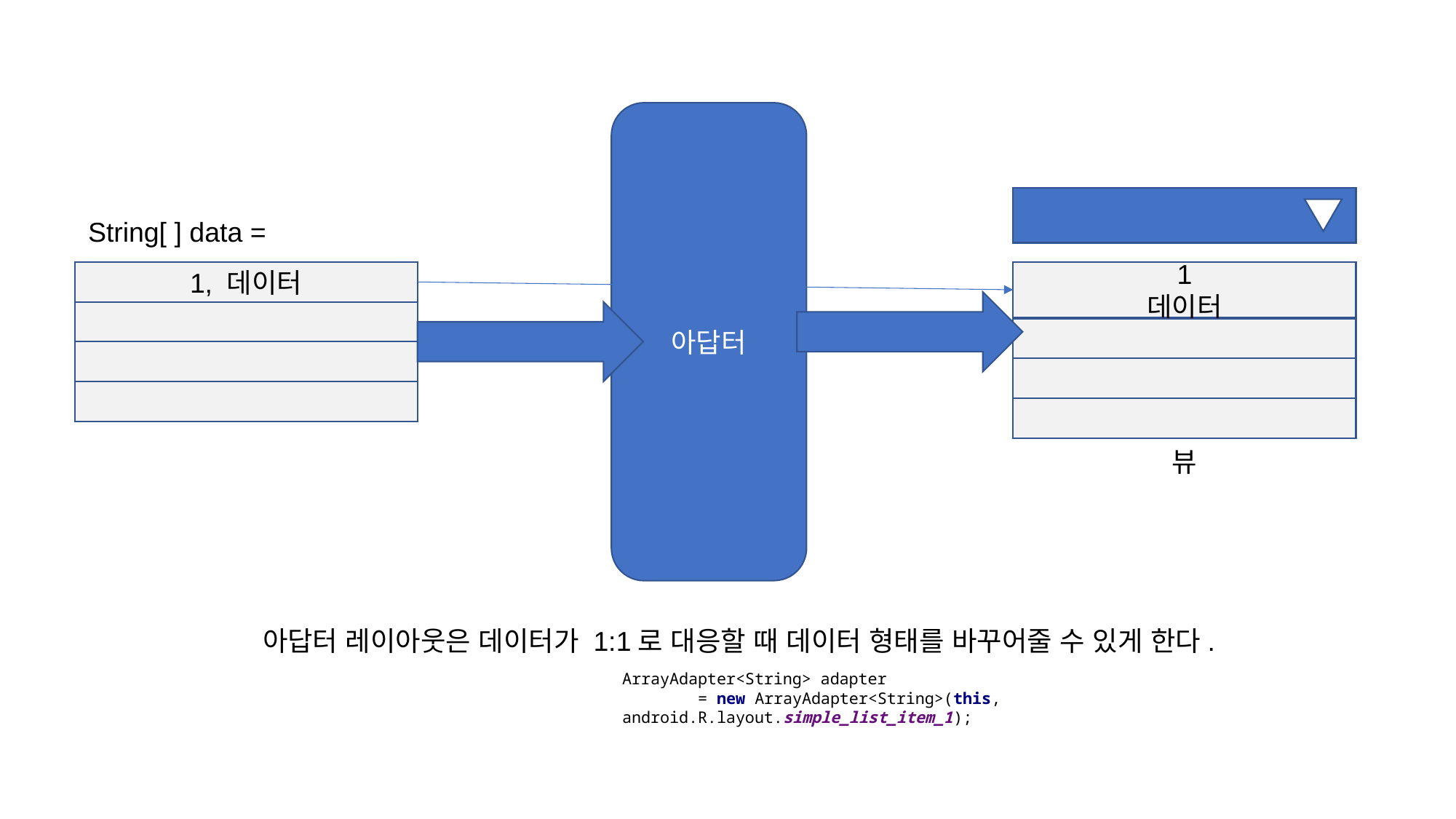

아답터

String[ ] data =
1, 데이터
1
데이터

뷰
아답터 레이아웃은 데이터가 1:1로 대응할 때 데이터 형태를 바꾸어줄 수 있게 한다.
ArrayAdapter<String> adapter
        = new ArrayAdapter<String>(this, android.R.layout.simple_list_item_1);